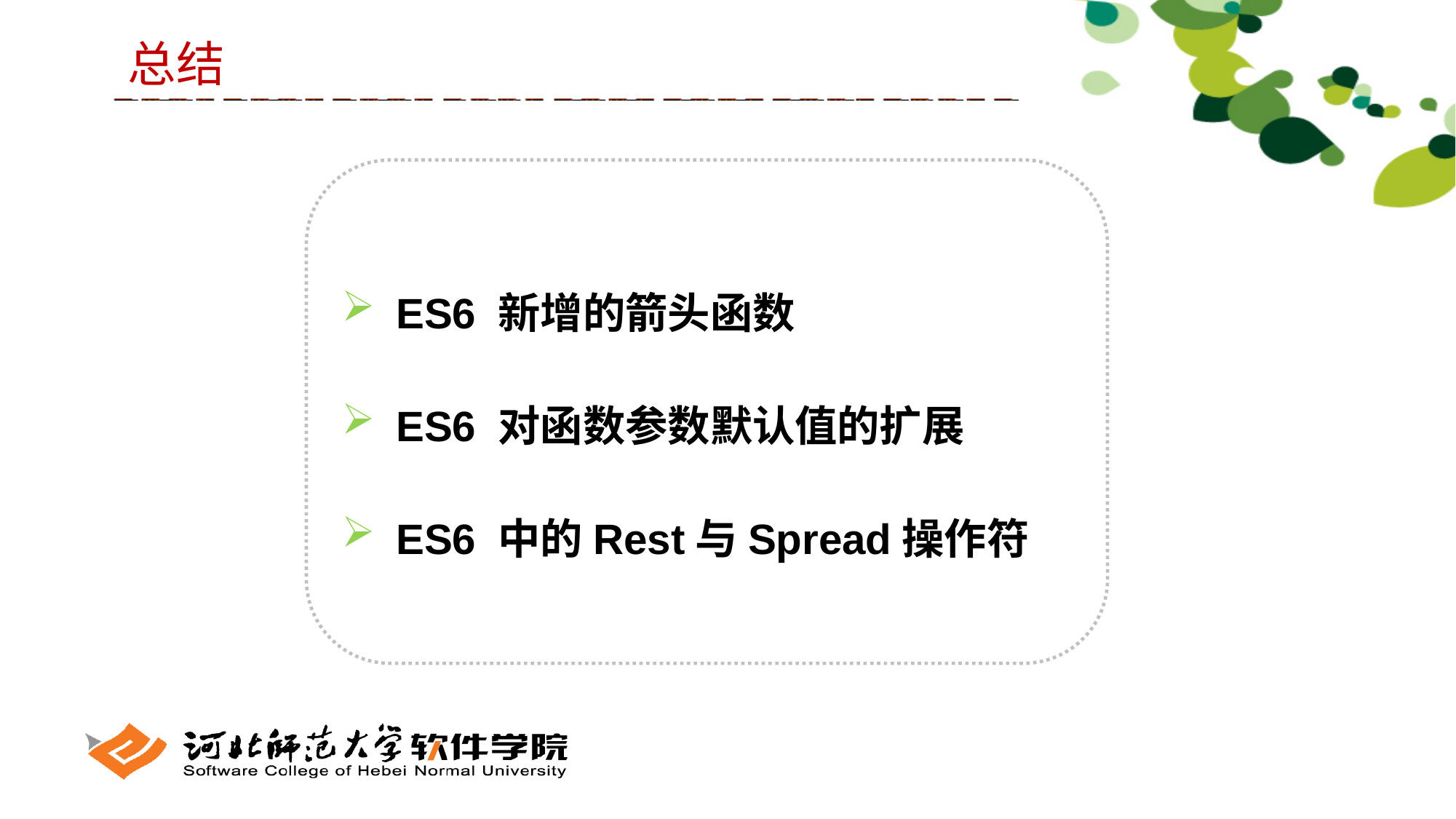

总结
ES6 新增的箭头函数
ES6 对函数参数默认值的扩展
ES6 中的Rest与Spread操作符